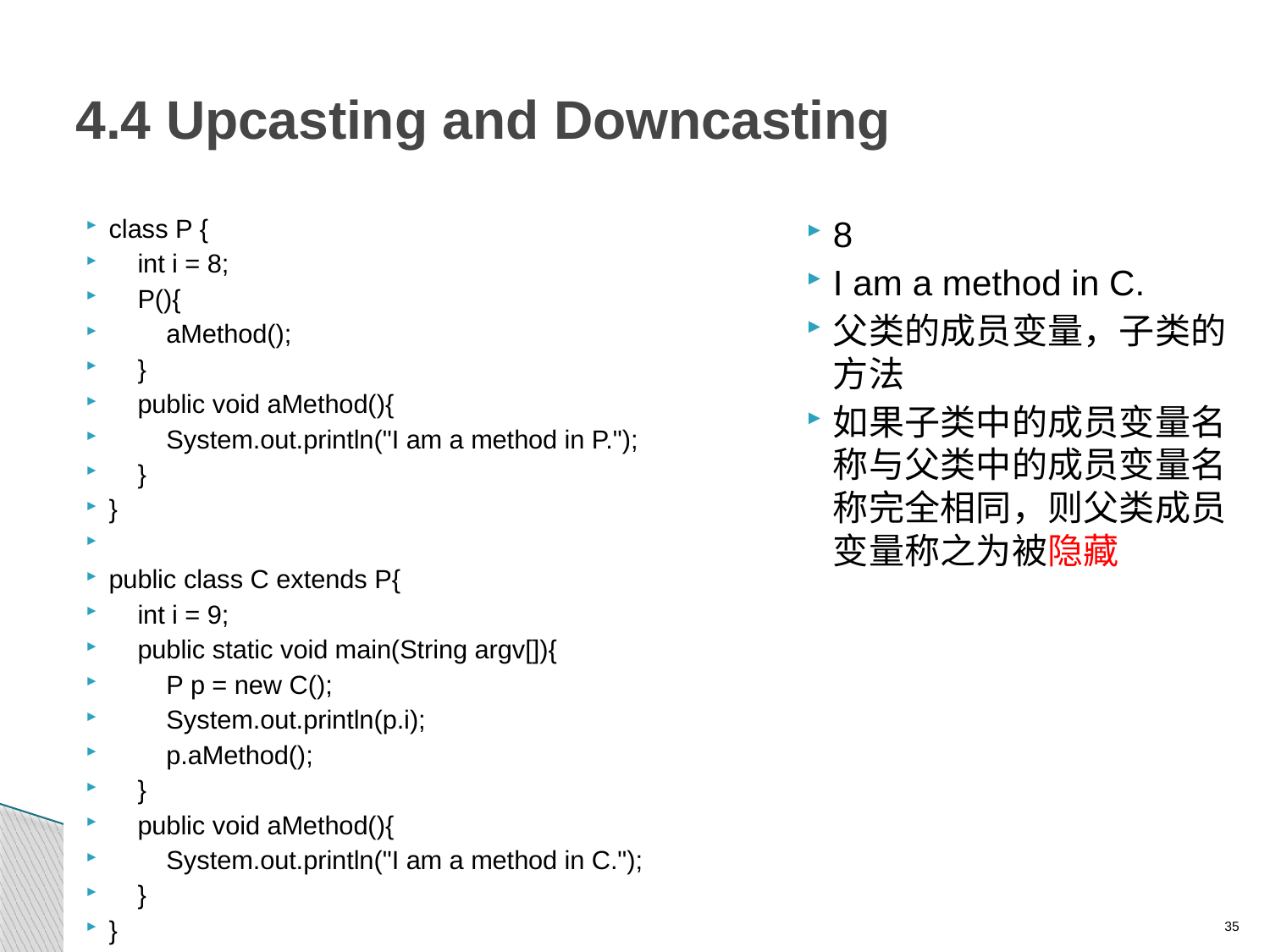

# 4.4 Upcasting and Downcasting
class P {
    int i = 8;
    P(){
        aMethod();
    }
    public void aMethod(){
        System.out.println("I am a method in P.");
    }
}

public class C extends P{
    int i = 9;
    public static void main(String argv[]){
        P p = new C();
        System.out.println(p.i);
        p.aMethod();
    }
    public void aMethod(){
        System.out.println("I am a method in C.");
    }
}

8
I am a method in C.
父类的成员变量，子类的方法
如果子类中的成员变量名称与父类中的成员变量名称完全相同，则父类成员变量称之为被隐藏

35